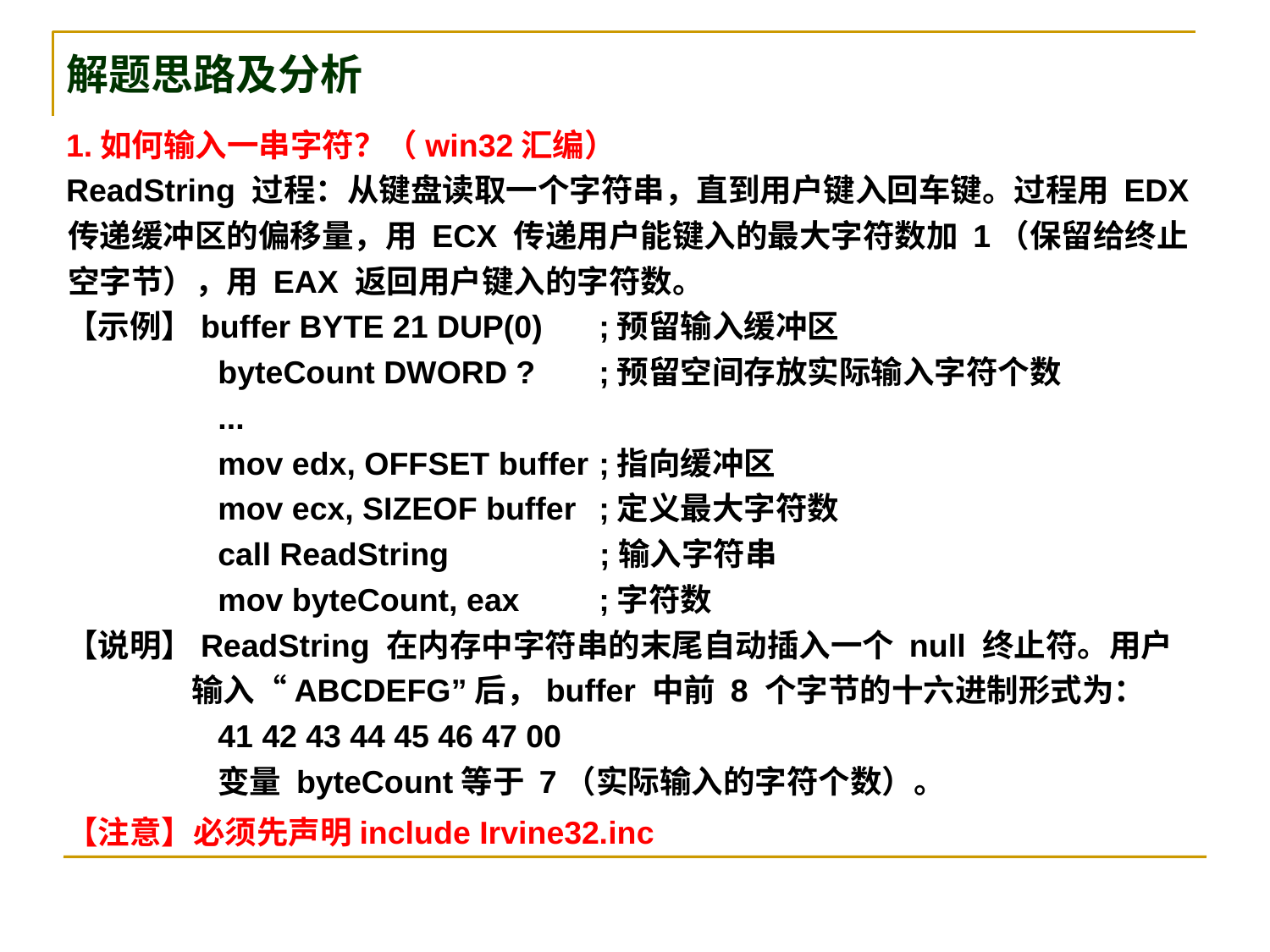

解题思路及分析
1.如何输入一串字符？（win32汇编）
ReadString 过程：从键盘读取一个字符串，直到用户键入回车键。过程用 EDX 传递缓冲区的偏移量，用 ECX 传递用户能键入的最大字符数加 1（保留给终止空字节），用 EAX 返回用户键入的字符数。
【示例】buffer BYTE 21 DUP(0) 	;预留输入缓冲区
		byteCount DWORD ?   	;预留空间存放实际输入字符个数
		...
		mov edx, OFFSET buffer 	;指向缓冲区
		mov ecx, SIZEOF buffer  	;定义最大字符数
		call ReadString                 ;输入字符串
		mov byteCount, eax        	;字符数
【说明】ReadString 在内存中字符串的末尾自动插入一个 null 终止符。用户输入“ABCDEFG”后，buffer 中前 8 个字节的十六进制形式为：
		41 42 43 44 45 46 47 00
		变量 byteCount等于 7（实际输入的字符个数）。
【注意】必须先声明include Irvine32.inc